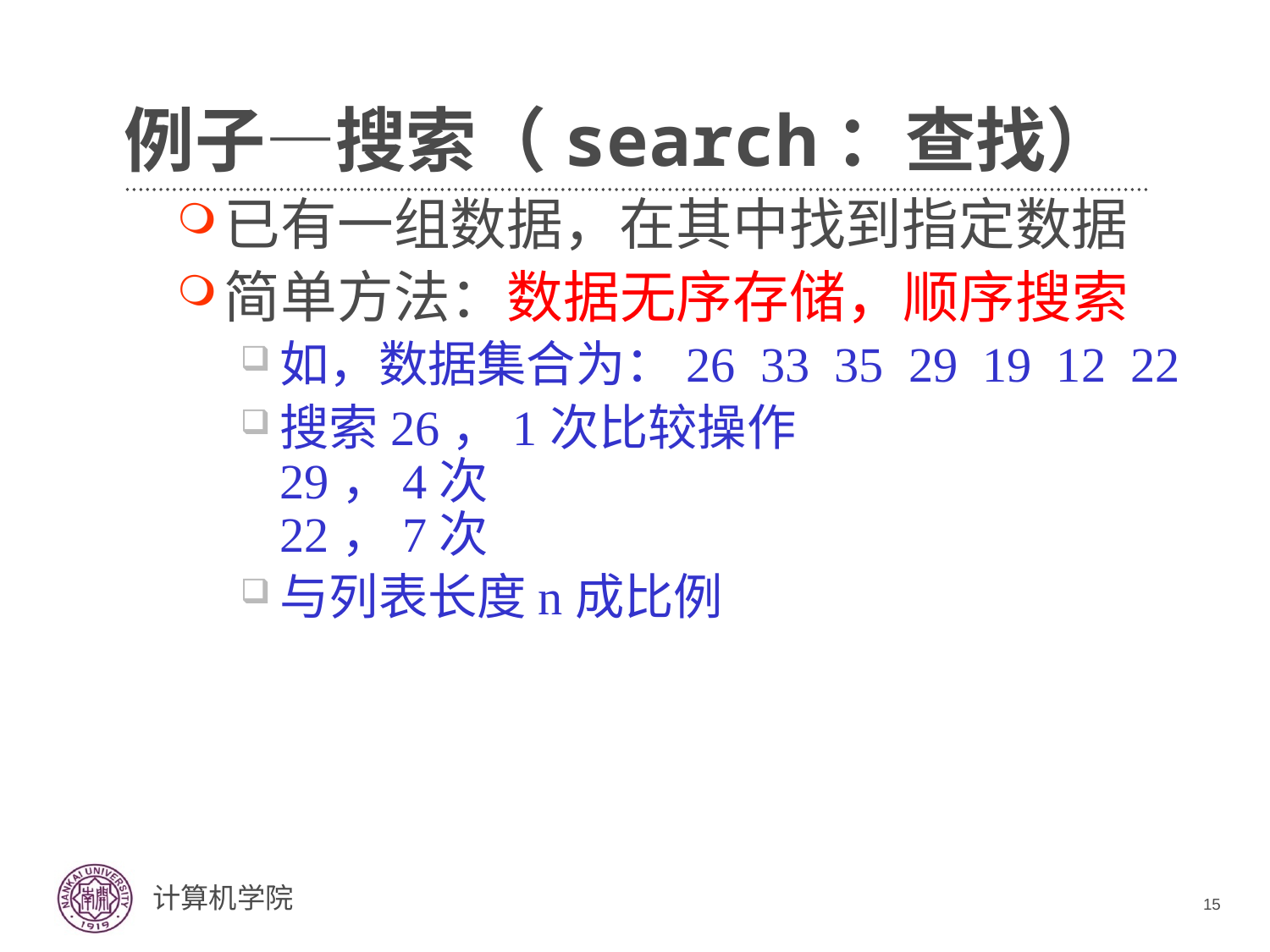

例子—搜索（search：查找）
已有一组数据，在其中找到指定数据
简单方法：数据无序存储，顺序搜索
如，数据集合为：26  33  35  29  19  12  22
搜索26，1次比较操作
29，4次
22，7次
与列表长度n成比例
15